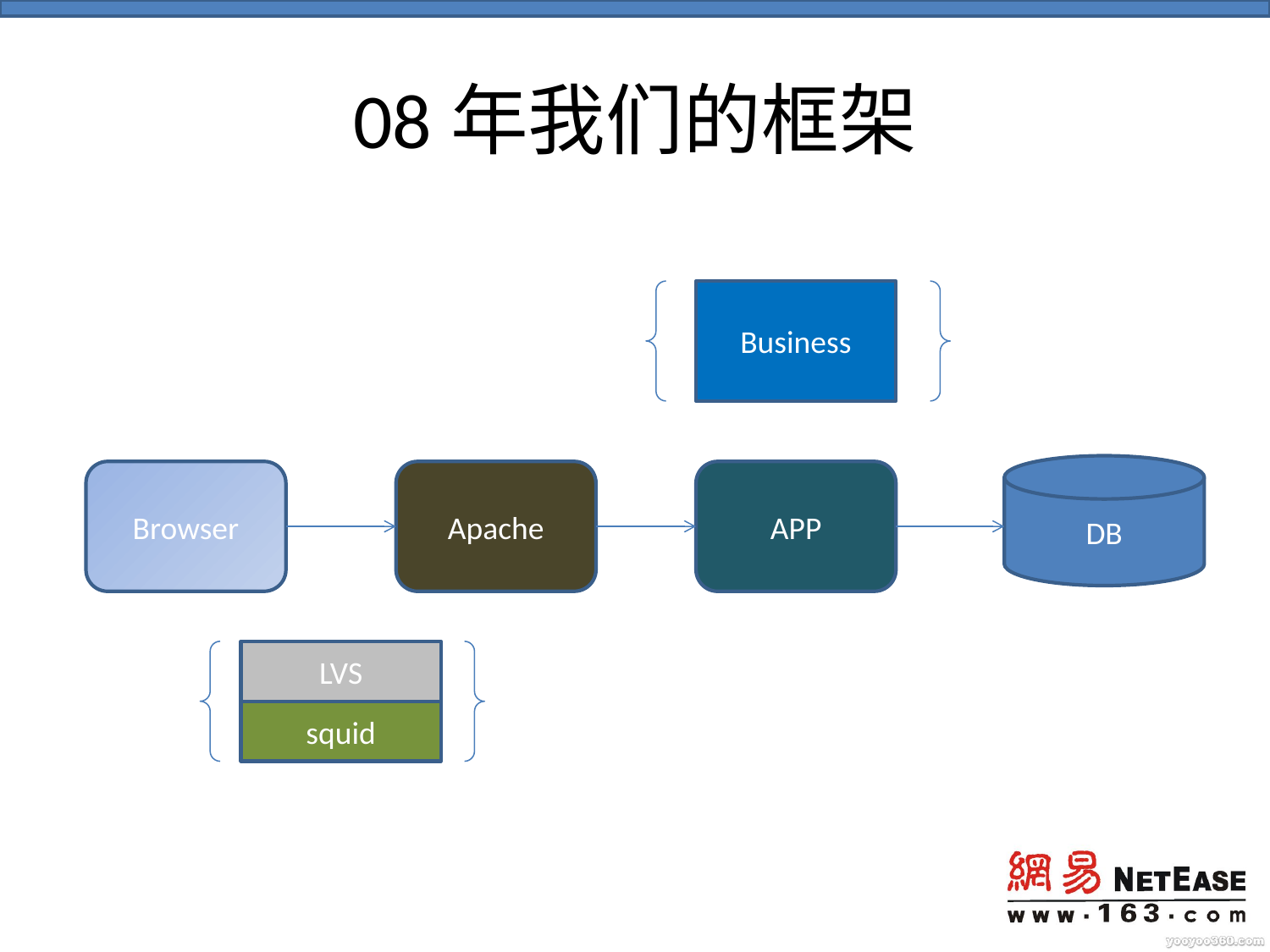

# 08年我们的框架

Business
DB
Browser
Apache
APP

LVS
squid